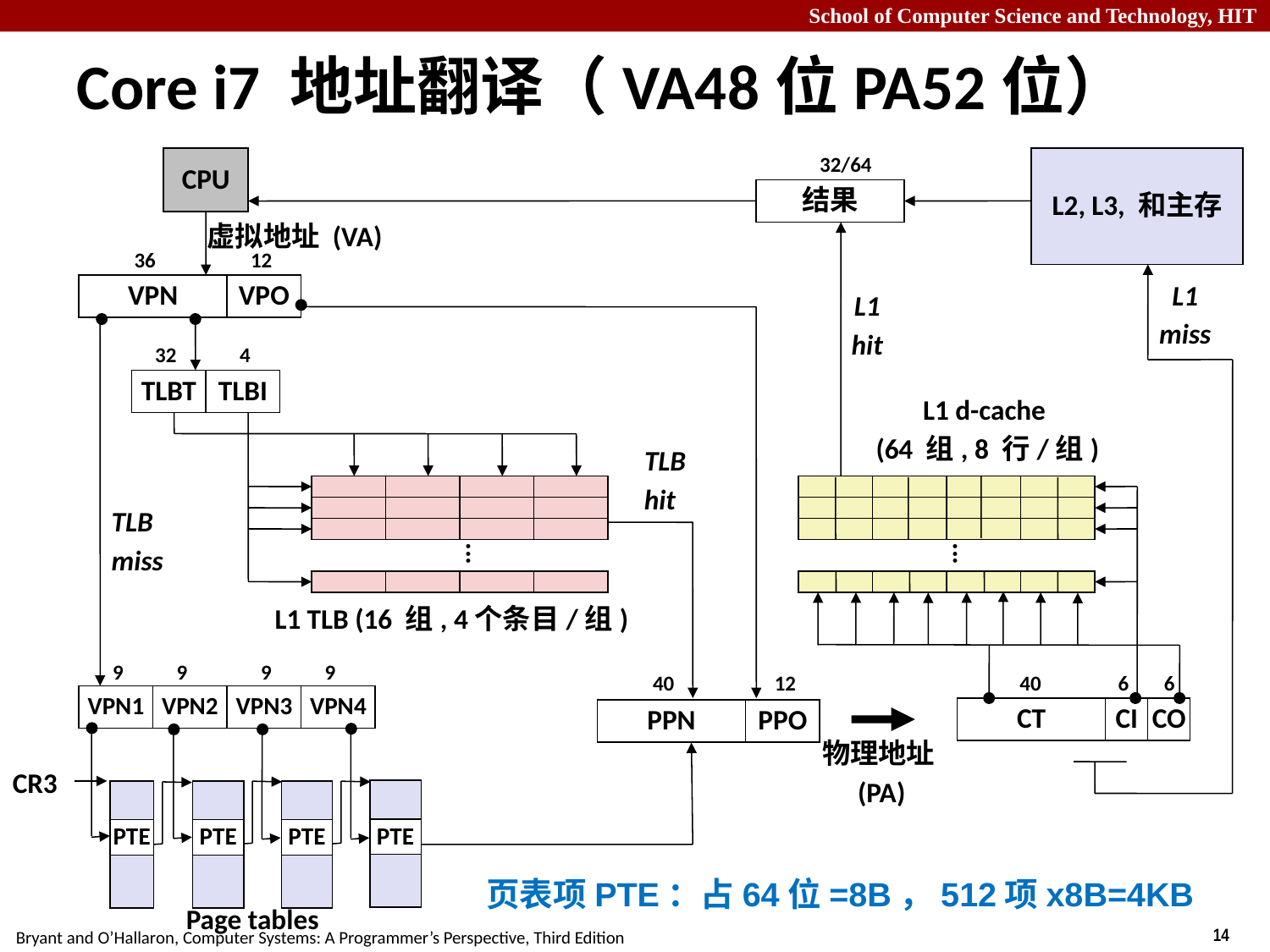

# Core i7 地址翻译（VA48位PA52位）
CPU
32/64
L2, L3, 和主存
结果

虚拟地址 (VA)

36
12

VPN
VPO
L1
miss
L1
hit

32
4

TLBT
TLBI
L1 d-cache
(64 组, 8 行/组)

TLB
hit

TLB
miss

...
...

L1 TLB (16 组, 4个条目/组)

9
9
9
9
40
12
40
6
6
VPN1
VPN2
VPN3
VPN4

CT
CI
CO
PPN
PPO

物理地址
(PA)

CR3

PTE
PTE
PTE
PTE

页表项PTE：占64位=8B，512项x8B=4KB
Page tables